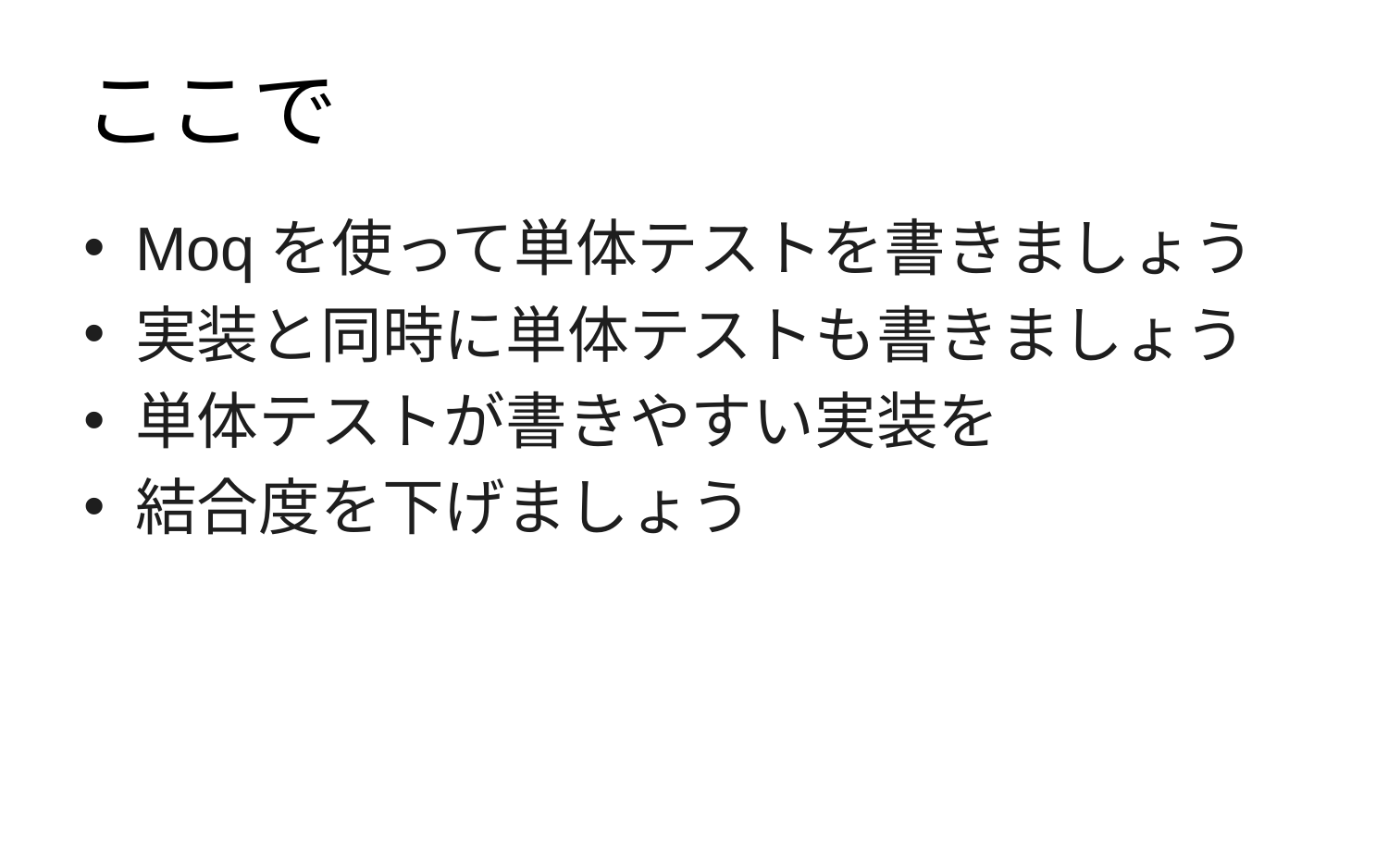

# ここで
Moqを使って単体テストを書きましょう
実装と同時に単体テストも書きましょう
単体テストが書きやすい実装を
結合度を下げましょう